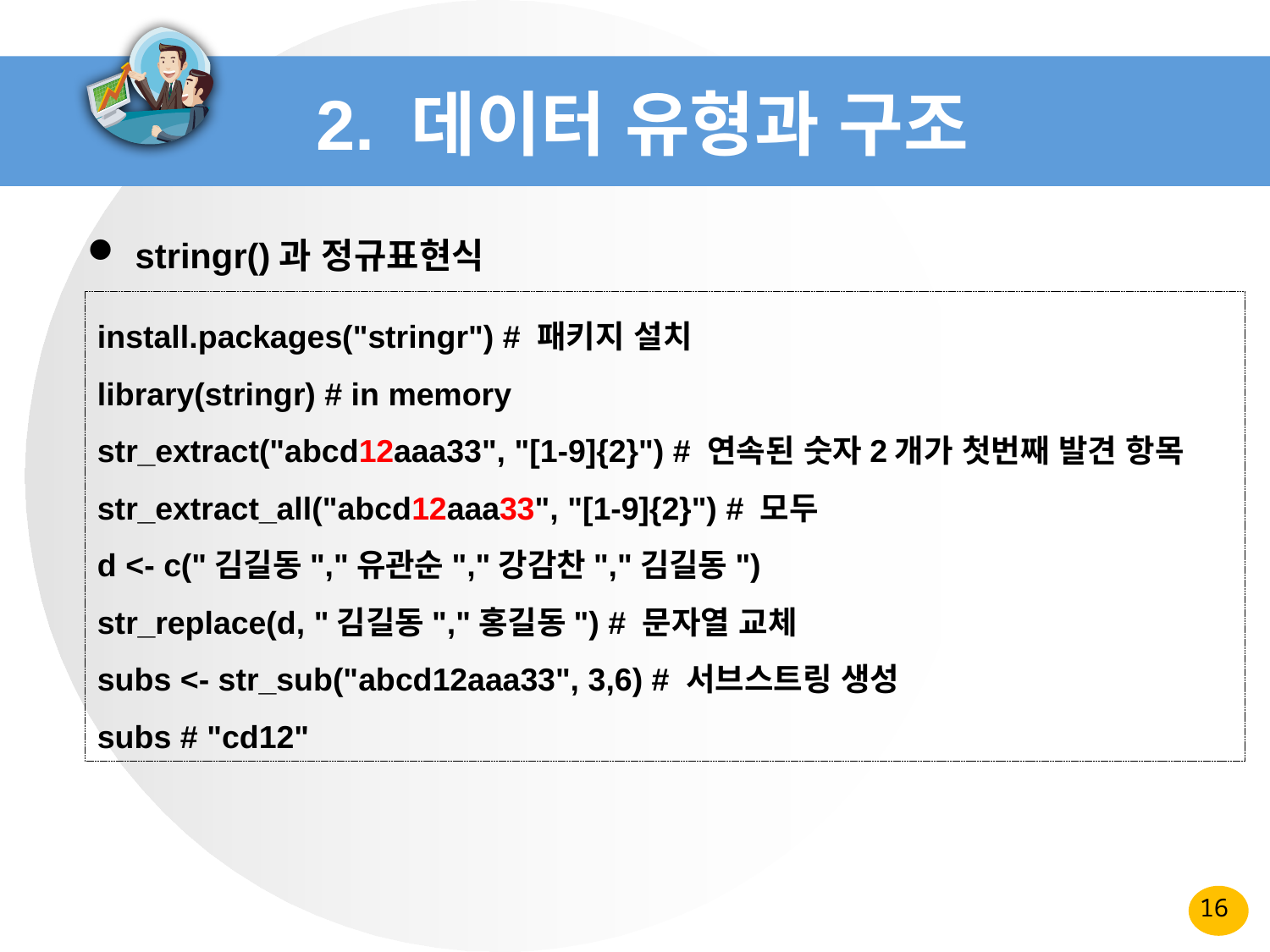

# 2. 데이터 유형과 구조
stringr()과 정규표현식
install.packages("stringr") # 패키지 설치
library(stringr) # in memory
str_extract("abcd12aaa33", "[1-9]{2}") # 연속된 숫자2개가 첫번째 발견 항목
str_extract_all("abcd12aaa33", "[1-9]{2}") # 모두
d <- c("김길동","유관순","강감찬","김길동")
str_replace(d, "김길동","홍길동") # 문자열 교체
subs <- str_sub("abcd12aaa33", 3,6) # 서브스트링 생성
subs # "cd12"
16